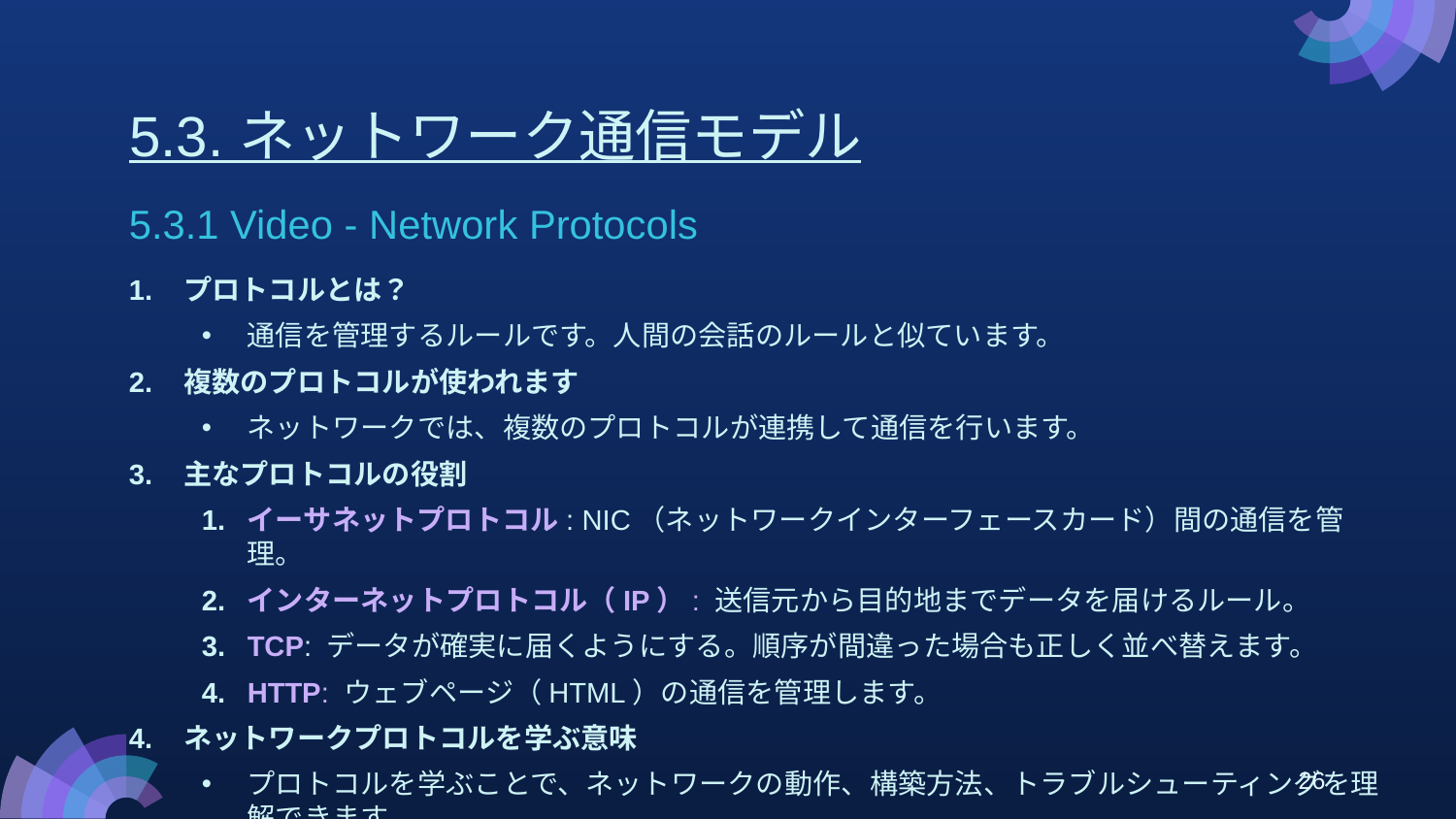

# 5.3. ネットワーク通信モデル
5.3.1 Video - Network Protocols
プロトコルとは？
通信を管理するルールです。人間の会話のルールと似ています。
複数のプロトコルが使われます
ネットワークでは、複数のプロトコルが連携して通信を行います。
主なプロトコルの役割
イーサネットプロトコル: NIC（ネットワークインターフェースカード）間の通信を管理。
インターネットプロトコル（IP）: 送信元から目的地までデータを届けるルール。
TCP: データが確実に届くようにする。順序が間違った場合も正しく並べ替えます。
HTTP: ウェブページ（HTML）の通信を管理します。
ネットワークプロトコルを学ぶ意味
プロトコルを学ぶことで、ネットワークの動作、構築方法、トラブルシューティングを理解できます。
26